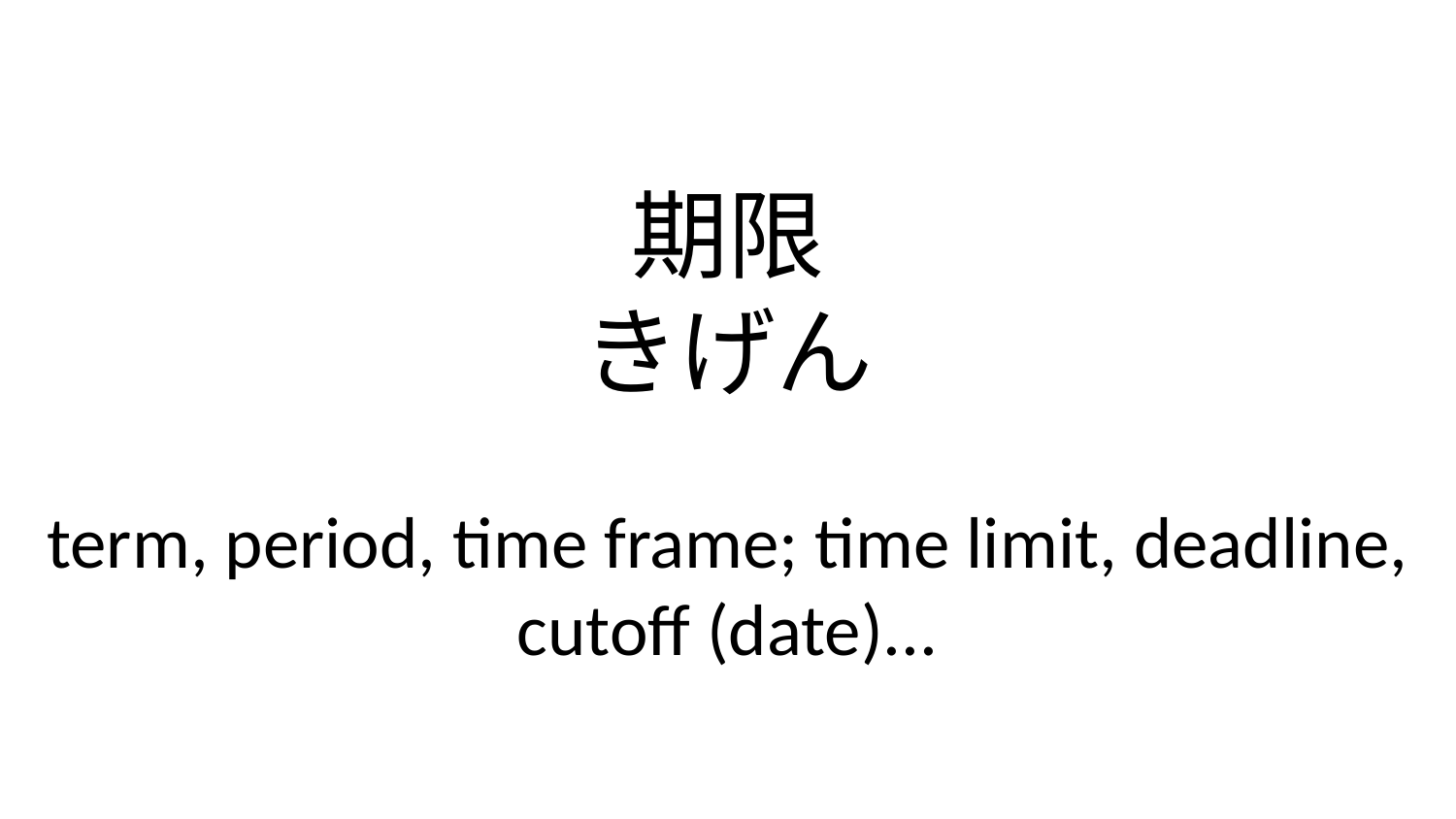

期限
きげん
term, period, time frame; time limit, deadline, cutoff (date)...